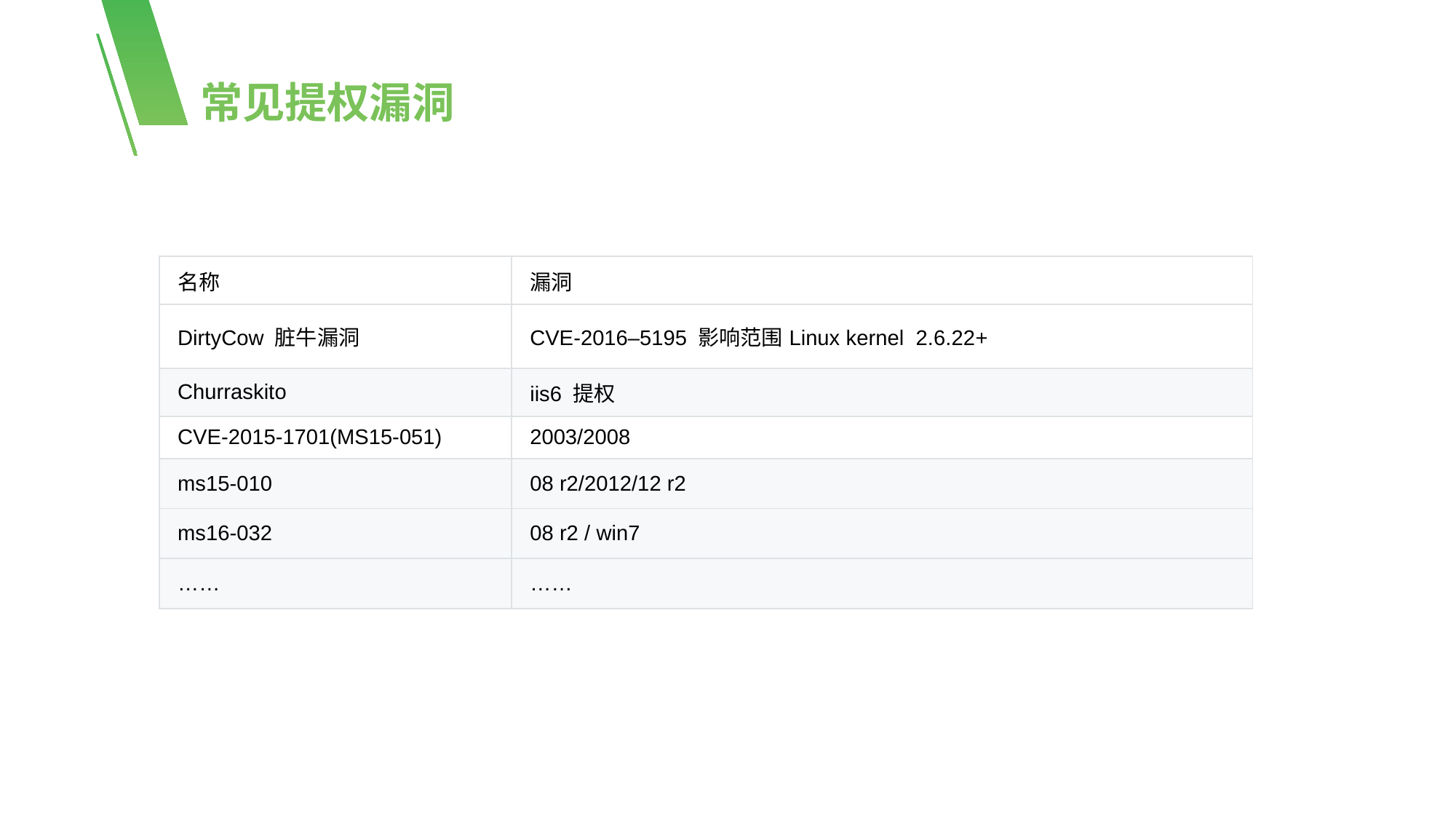

常见提权漏洞
| 名称 | 漏洞 |
| --- | --- |
| DirtyCow 脏牛漏洞 | CVE-2016–5195 影响范围Linux kernel 2.6.22+ |
| Churraskito | iis6 提权 |
| CVE-2015-1701(MS15-051) | 2003/2008 |
| ms15-010 | 08 r2/2012/12 r2 |
| ms16-032 | 08 r2 / win7 |
| …… | …… |